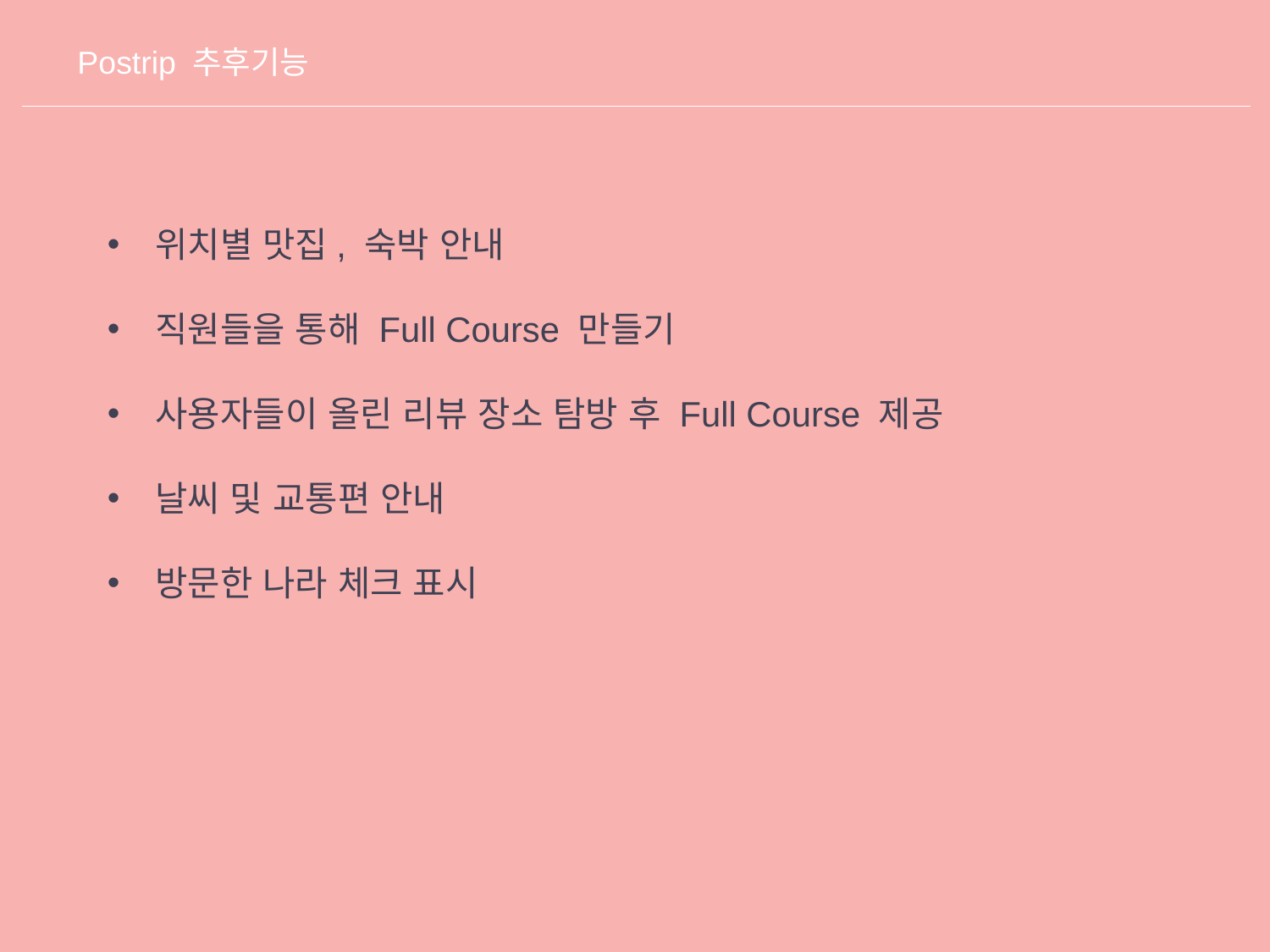

Postrip 추후기능
위치별 맛집, 숙박 안내

직원들을 통해 Full Course 만들기

사용자들이 올린 리뷰 장소 탐방 후 Full Course 제공

날씨 및 교통편 안내

방문한 나라 체크 표시